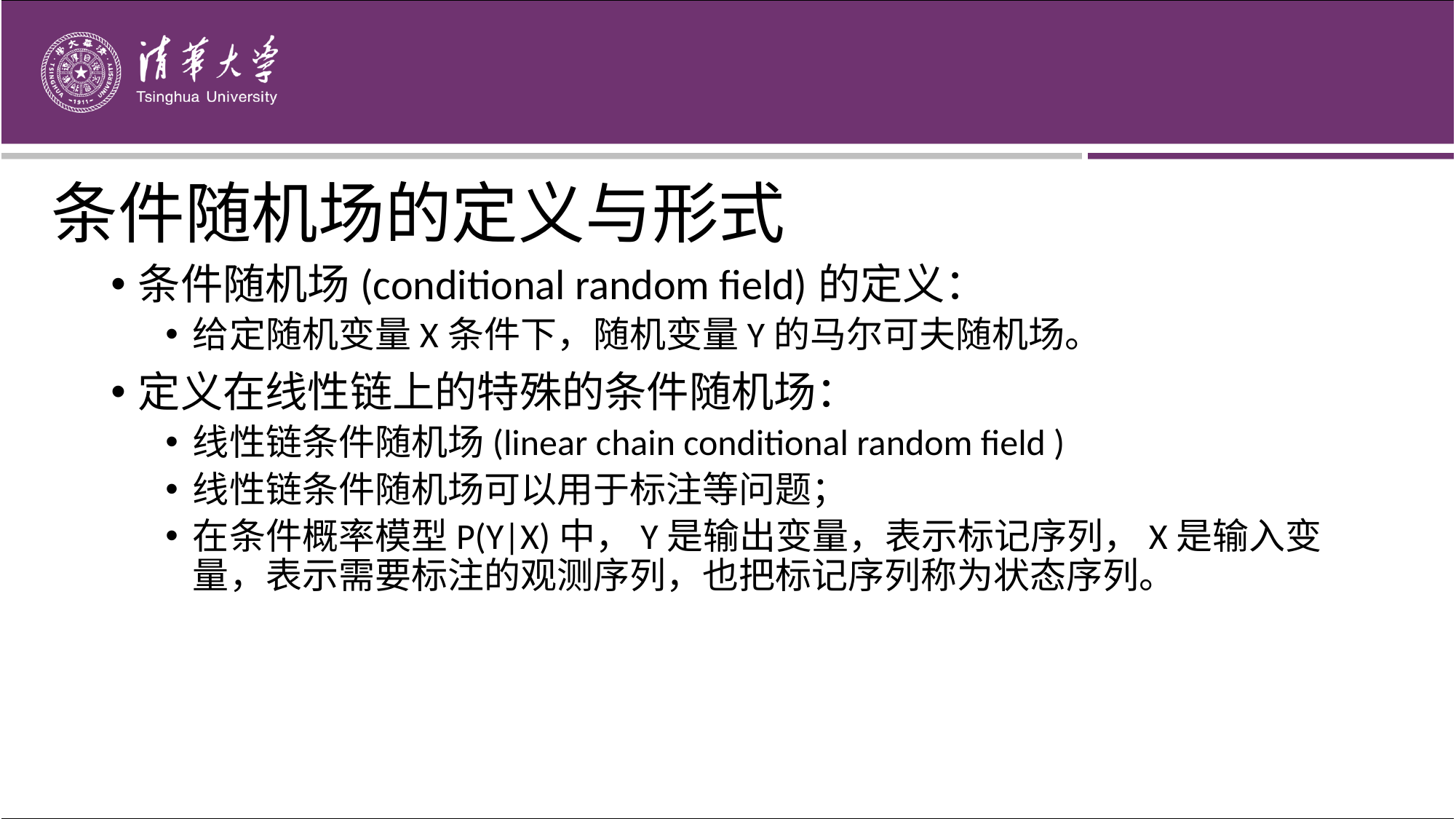

# 条件随机场的定义与形式
条件随机场(conditional random field)的定义：
给定随机变量X条件下，随机变量Y的马尔可夫随机场。
定义在线性链上的特殊的条件随机场：
线性链条件随机场(linear chain conditional random field )
线性链条件随机场可以用于标注等问题；
在条件概率模型P(Y|X)中，Y是输出变量，表示标记序列，X是输入变量，表示需要标注的观测序列，也把标记序列称为状态序列。